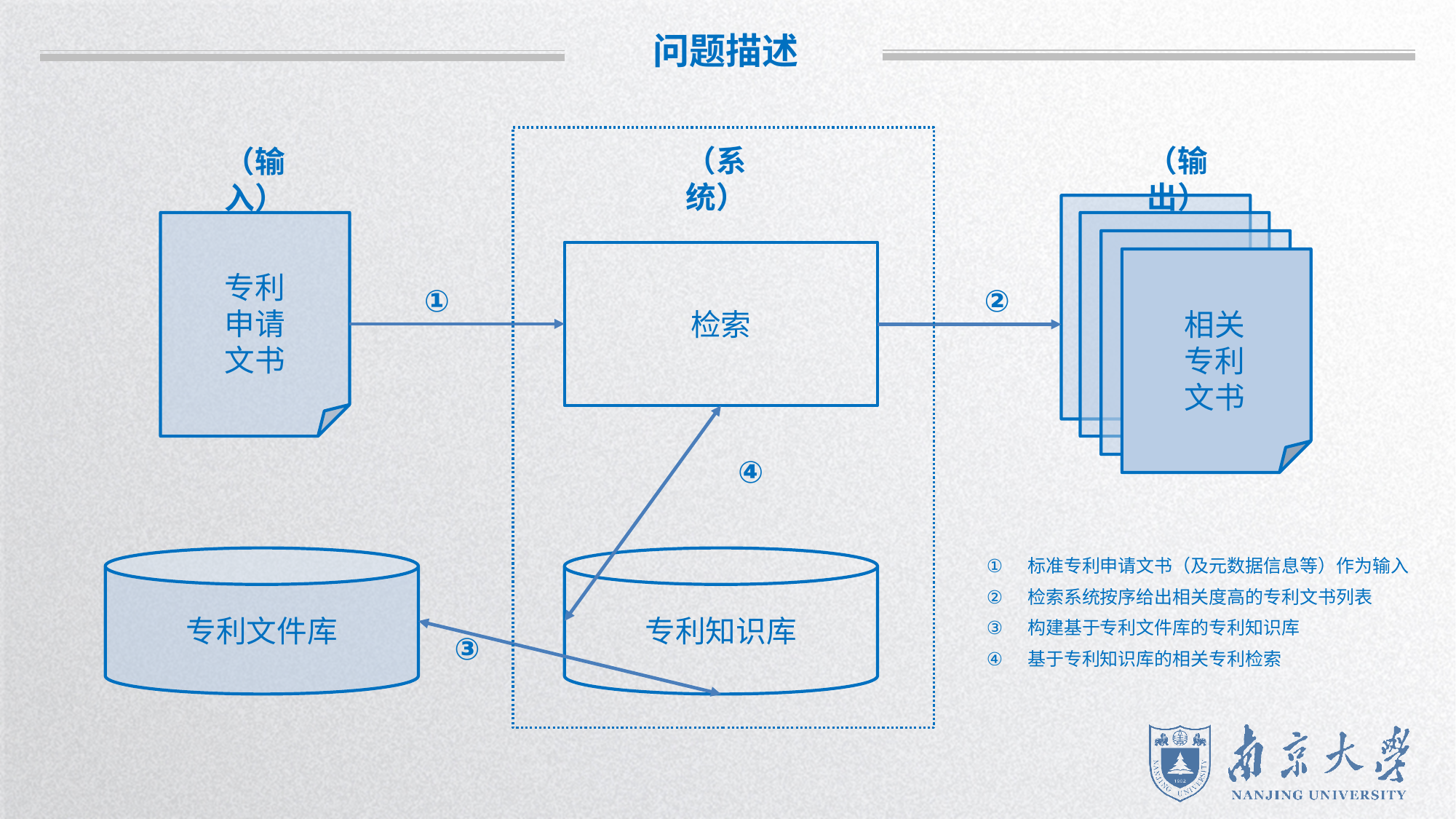

问题描述

（输出）
（系统）
（输入）

检索

专利
申请
文书
①
②
相关
专利
文书
④
专利文件库
专利知识库
标准专利申请文书（及元数据信息等）作为输入
检索系统按序给出相关度高的专利文书列表
构建基于专利文件库的专利知识库
基于专利知识库的相关专利检索
③